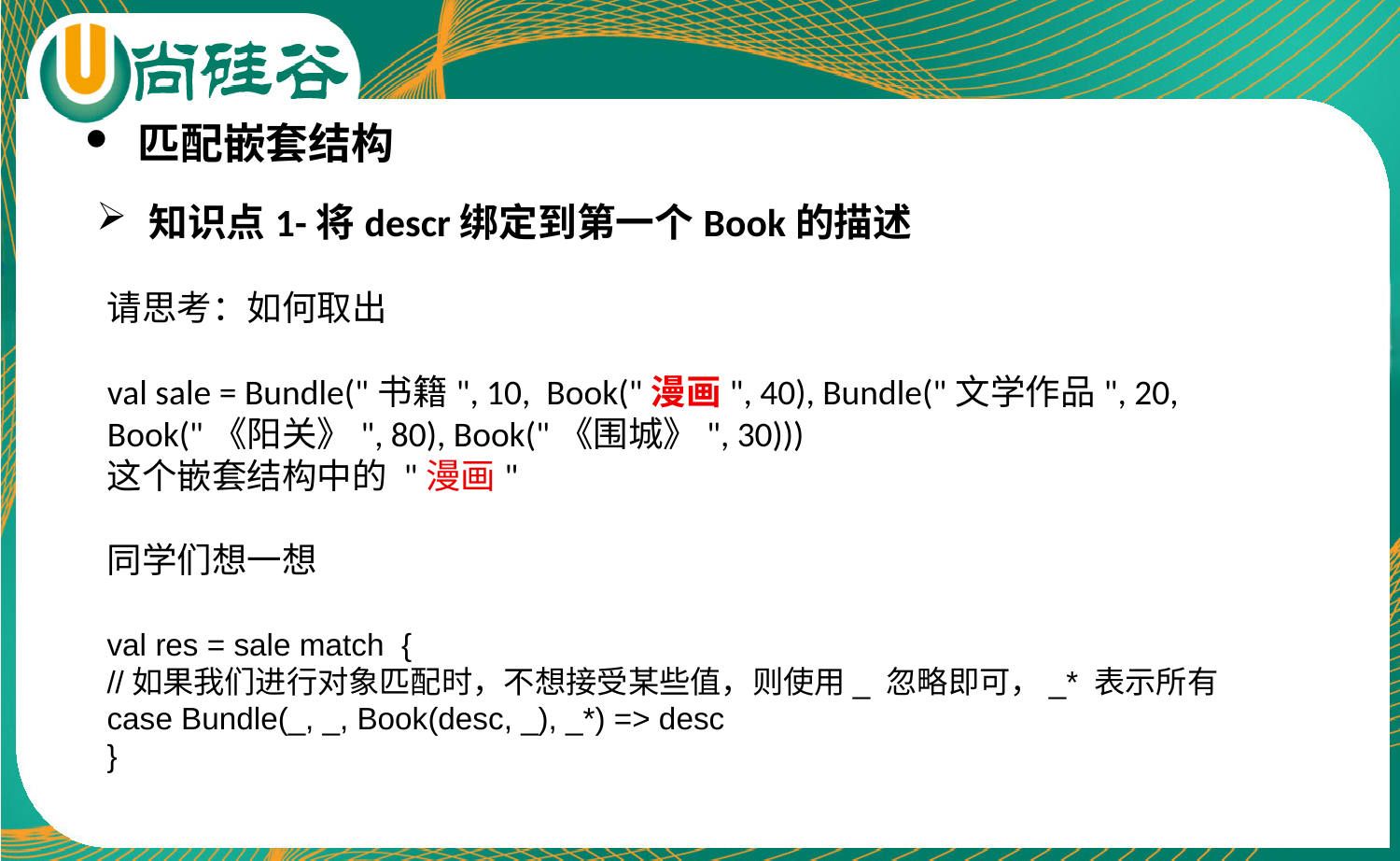

匹配嵌套结构

知识点1-将descr绑定到第一个Book的描述

请思考：如何取出

val sale = Bundle("书籍", 10,  Book("漫画", 40), Bundle("文学作品", 20, Book("《阳关》", 80), Book("《围城》", 30)))
这个嵌套结构中的 "漫画"

同学们想一想

val res = sale match  {
//如果我们进行对象匹配时，不想接受某些值，则使用_ 忽略即可，_* 表示所有
case Bundle(_, _, Book(desc, _), _*) => desc
}